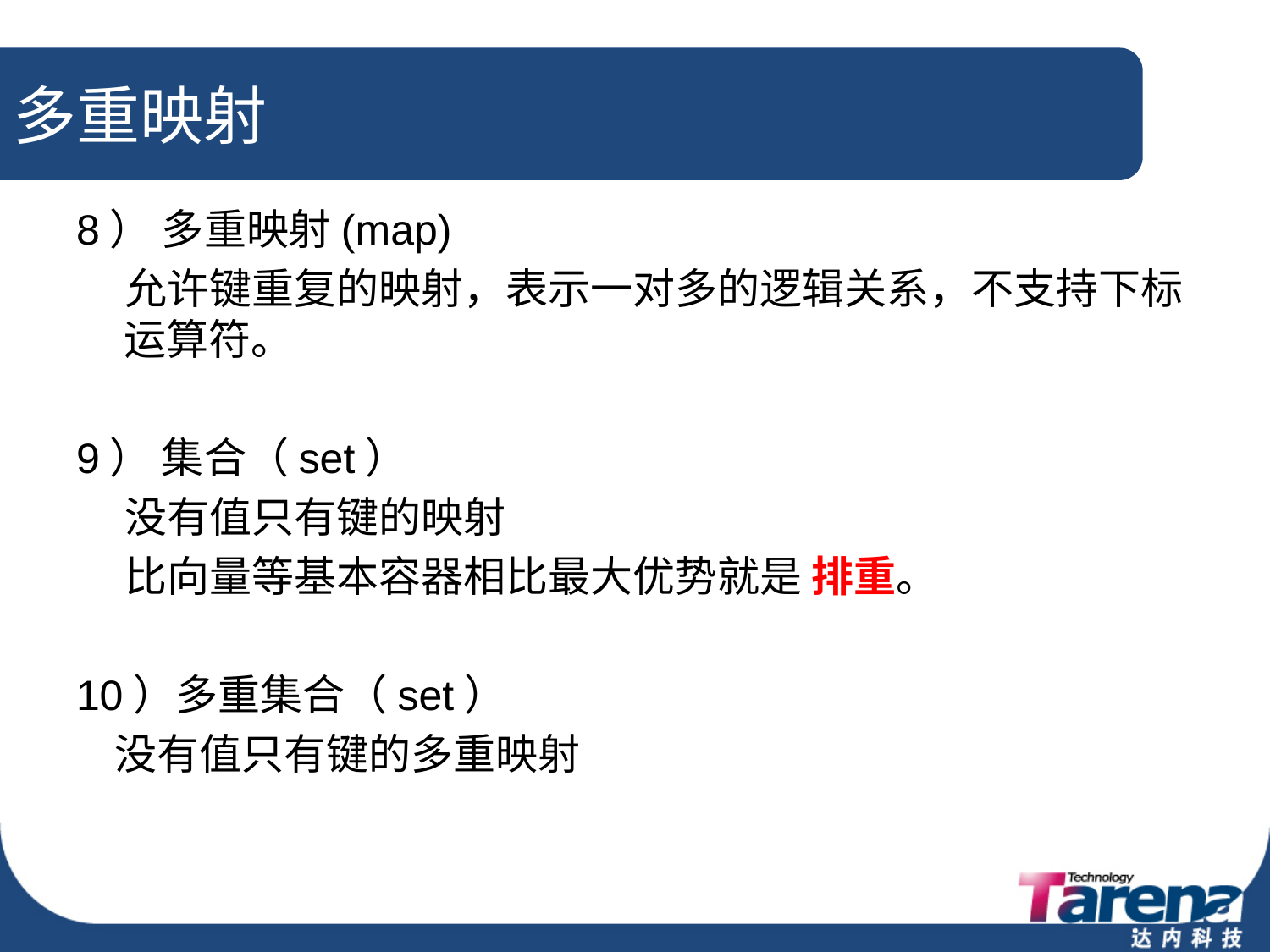

# 多重映射
8） 多重映射(map)
    允许键重复的映射，表示一对多的逻辑关系，不支持下标运算符。

9） 集合（set）
    没有值只有键的映射
    比向量等基本容器相比最大优势就是 排重。

10）多重集合（set）
   没有值只有键的多重映射